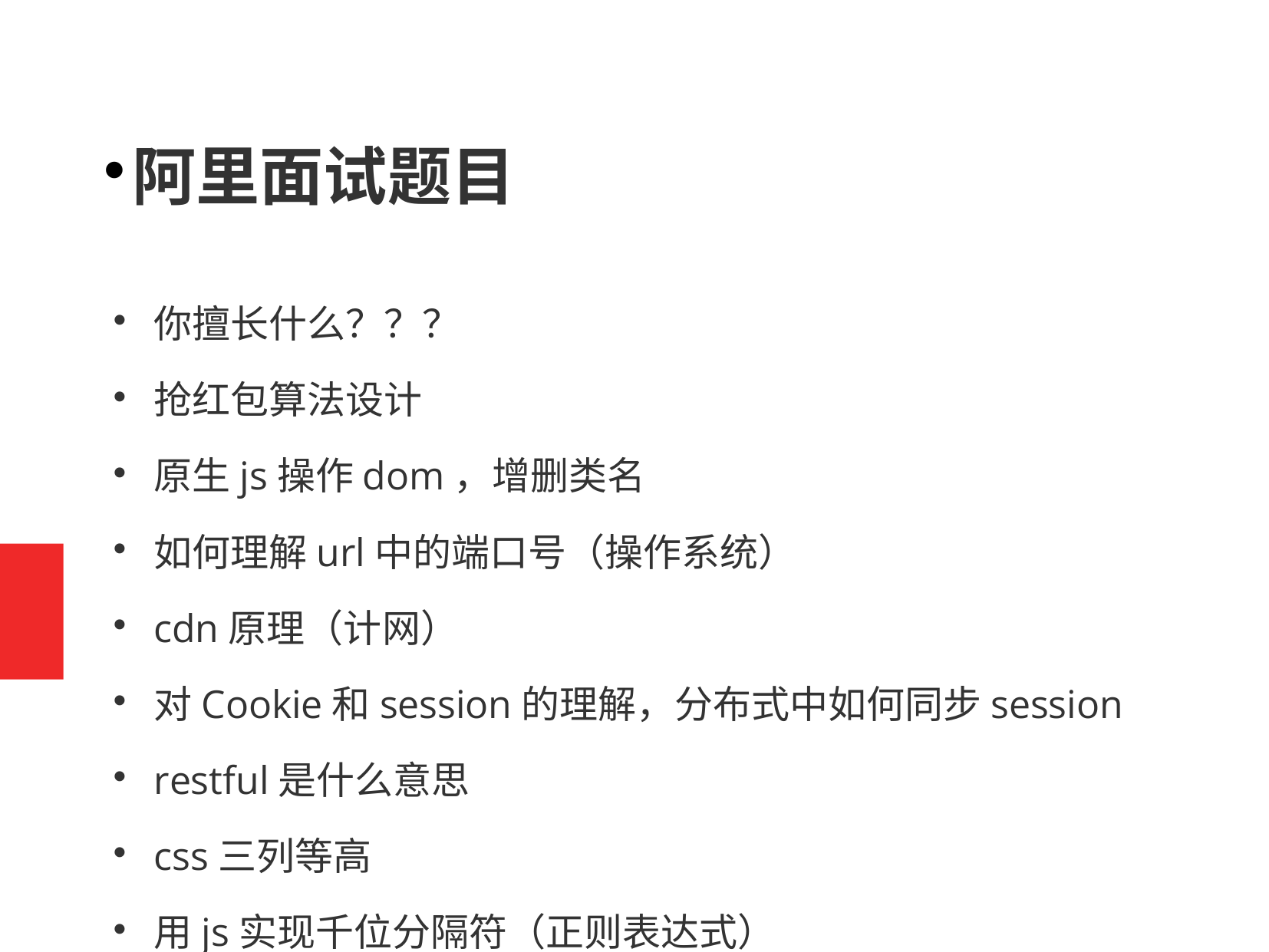

阿里面试题目
你擅长什么？？？
抢红包算法设计
原生js操作dom，增删类名
如何理解url中的端口号（操作系统）
cdn原理（计网）
对Cookie和session的理解，分布式中如何同步session
restful是什么意思
css三列等高
用js实现千位分隔符（正则表达式）